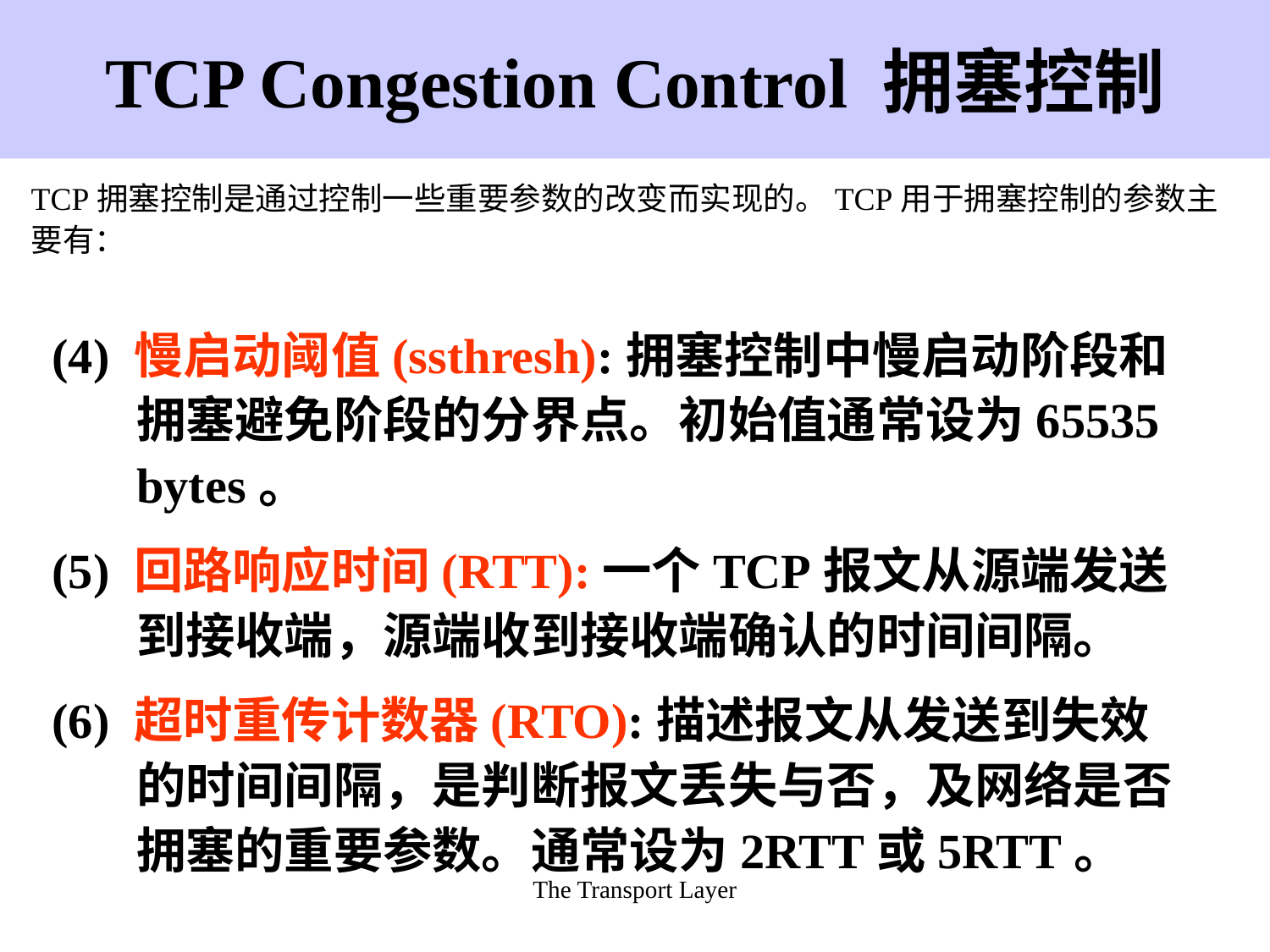

The Transport Layer
31
# TCP Congestion Control 拥塞控制
TCP拥塞控制是通过控制一些重要参数的改变而实现的。TCP用于拥塞控制的参数主要有：
(4) 慢启动阈值(ssthresh):拥塞控制中慢启动阶段和拥塞避免阶段的分界点。初始值通常设为65535 bytes。
(5) 回路响应时间(RTT):一个TCP报文从源端发送到接收端，源端收到接收端确认的时间间隔。
(6) 超时重传计数器(RTO):描述报文从发送到失效的时间间隔，是判断报文丢失与否，及网络是否拥塞的重要参数。通常设为2RTT或5RTT。